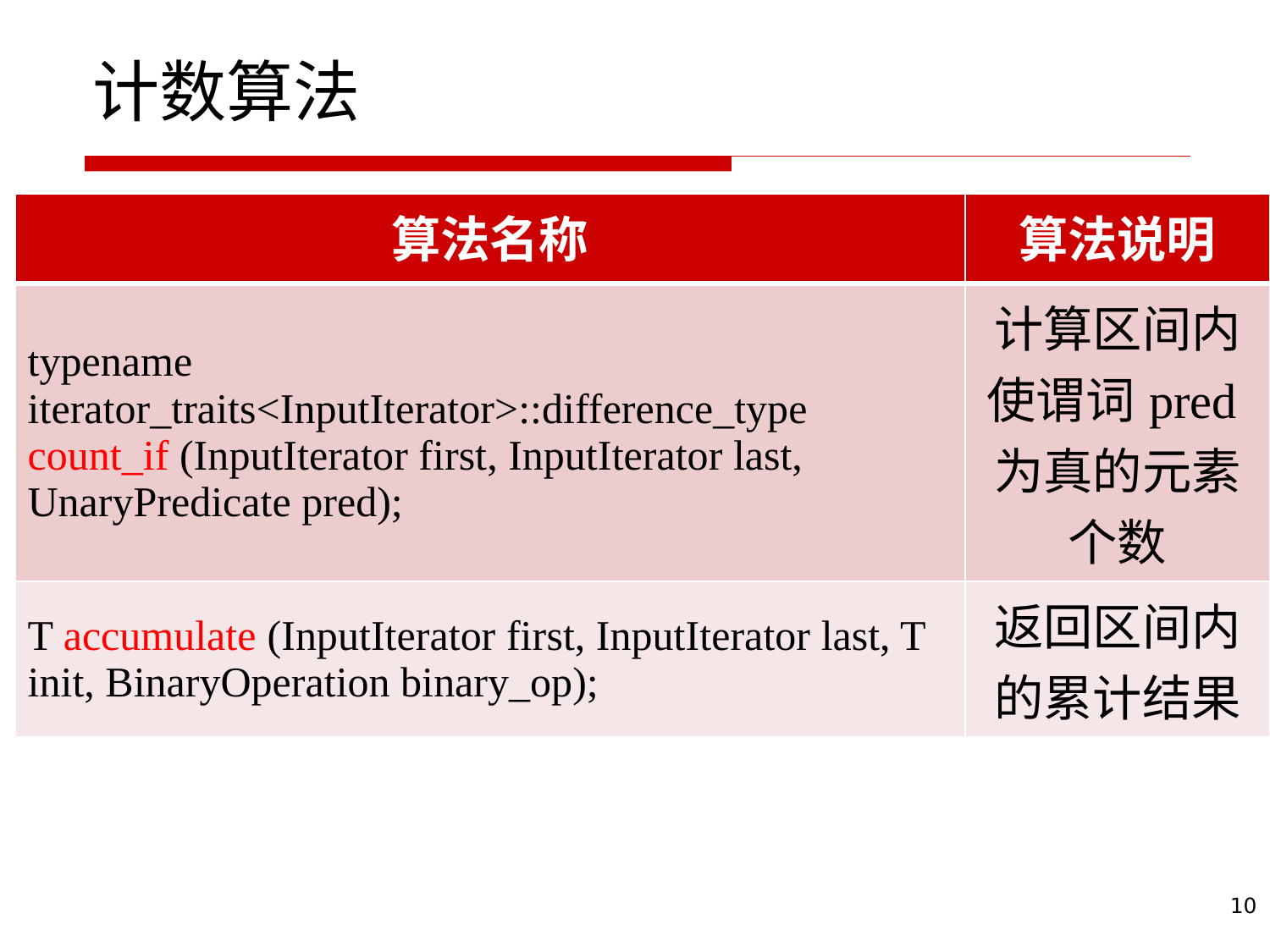

# 计数算法

| 算法名称 | 算法说明 |
| --- | --- |
| typename iterator\_traits<InputIterator>::difference\_type count\_if (InputIterator first, InputIterator last, UnaryPredicate pred); | 计算区间内使谓词pred为真的元素个数 |
| T accumulate (InputIterator first, InputIterator last, T init, BinaryOperation binary\_op); | 返回区间内的累计结果 |
10